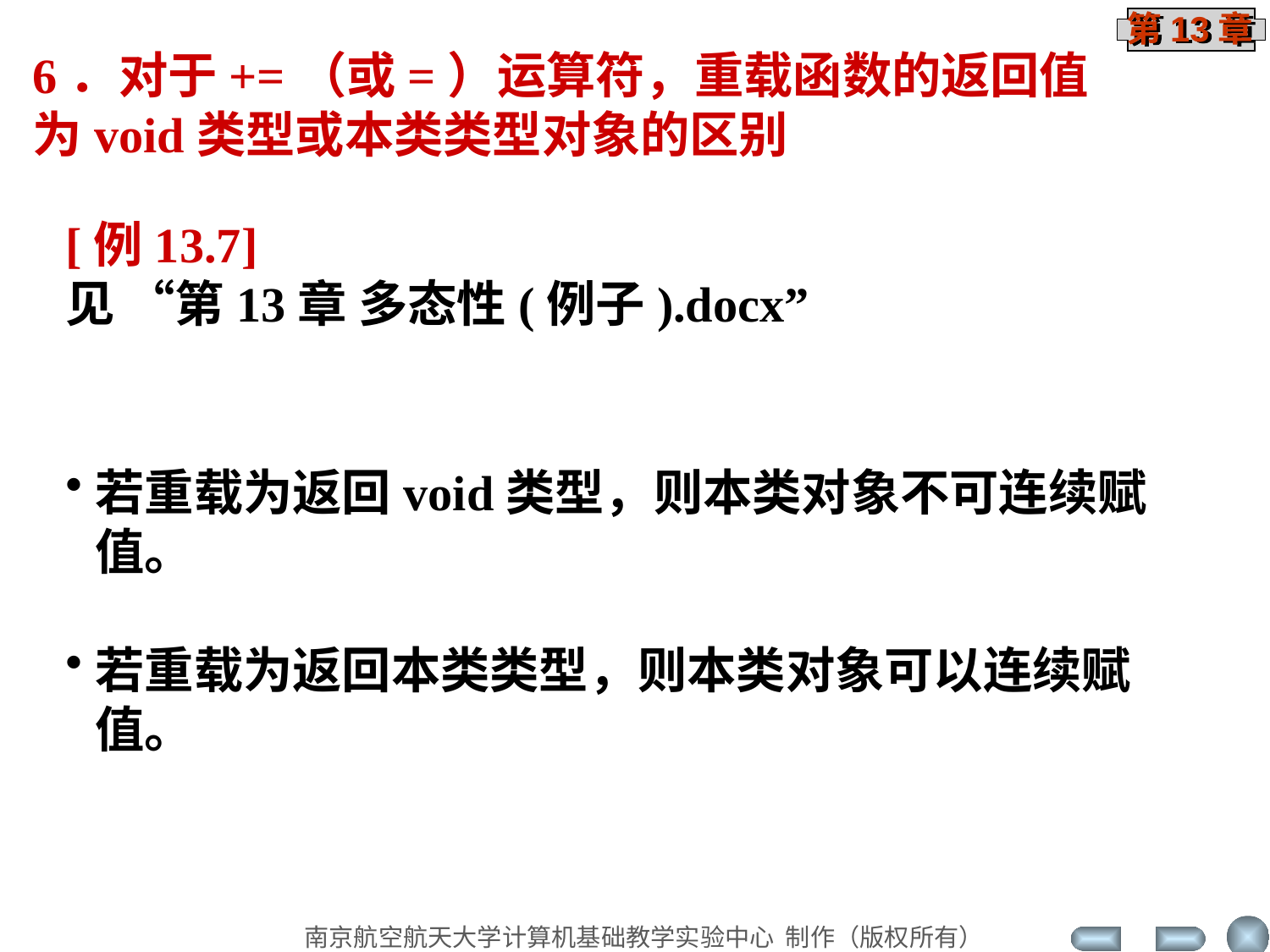

6．对于+=（或=）运算符，重载函数的返回值为void类型或本类类型对象的区别
[例13.7]
见 “第13章 多态性(例子).docx”
若重载为返回void类型，则本类对象不可连续赋值。

若重载为返回本类类型，则本类对象可以连续赋值。